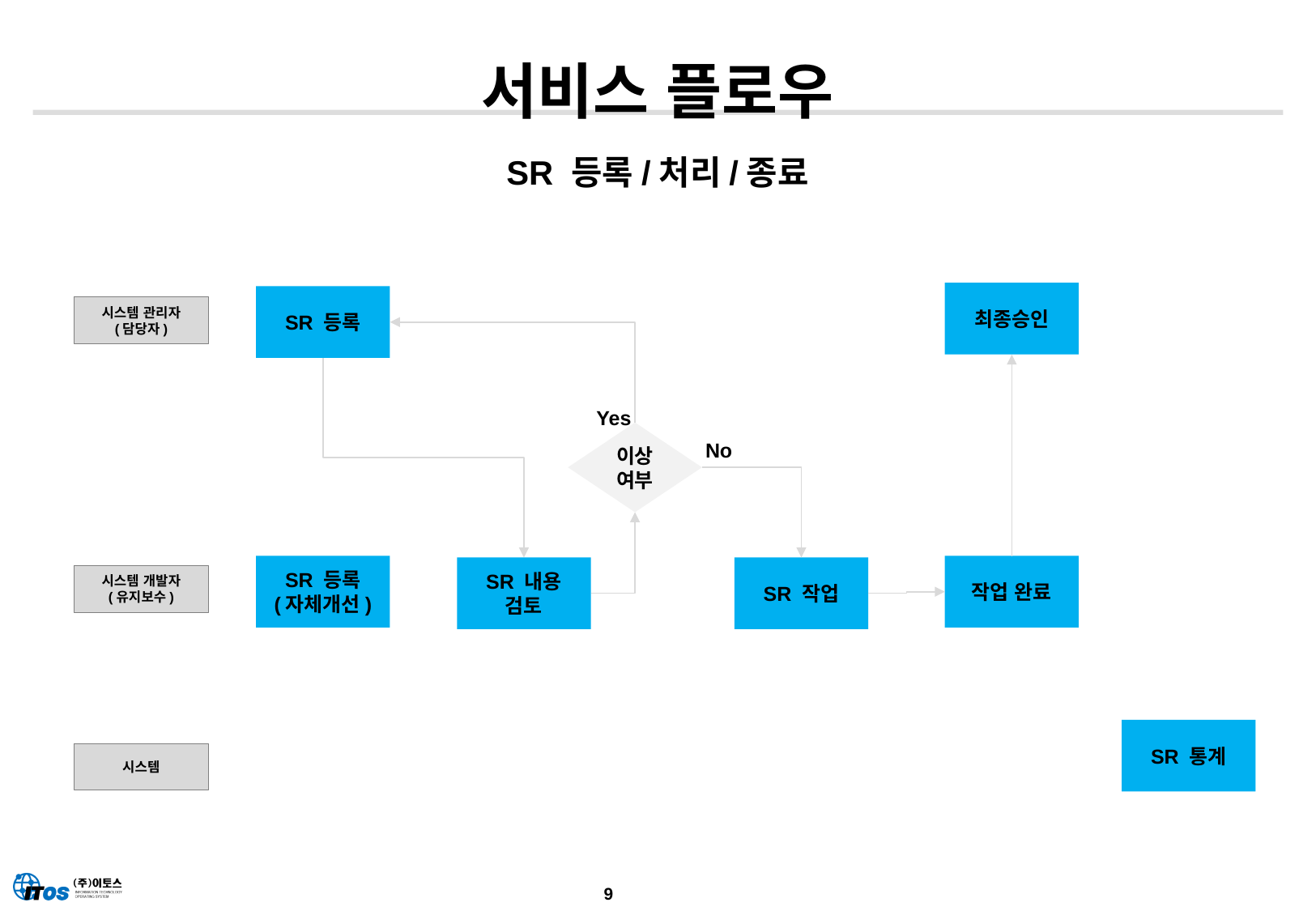

서비스 플로우
SR 등록/처리/종료
최종승인
SR 등록
시스템 관리자
(담당자)
Yes
이상여부
No
SR 등록
(자체개선)
작업 완료
SR 내용
검토
SR 작업
시스템 개발자
(유지보수)
SR 통계
시스템